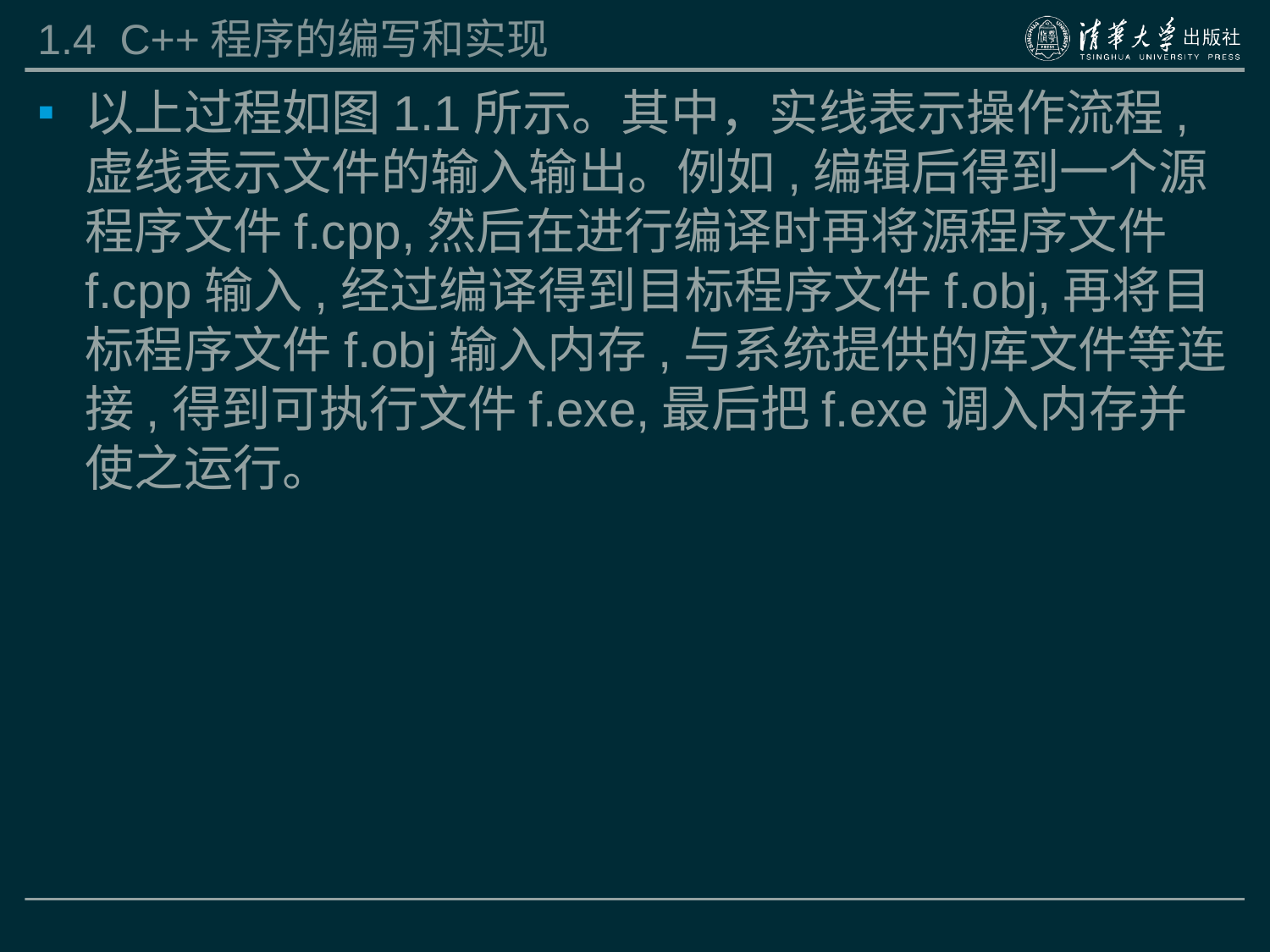

# 1.4  C++程序的编写和实现
以上过程如图1.1所示。其中，实线表示操作流程,虚线表示文件的输入输出。例如,编辑后得到一个源程序文件f.cpp,然后在进行编译时再将源程序文件f.cpp输入,经过编译得到目标程序文件f.obj,再将目标程序文件f.obj输入内存,与系统提供的库文件等连接,得到可执行文件f.exe,最后把f.exe调入内存并使之运行。